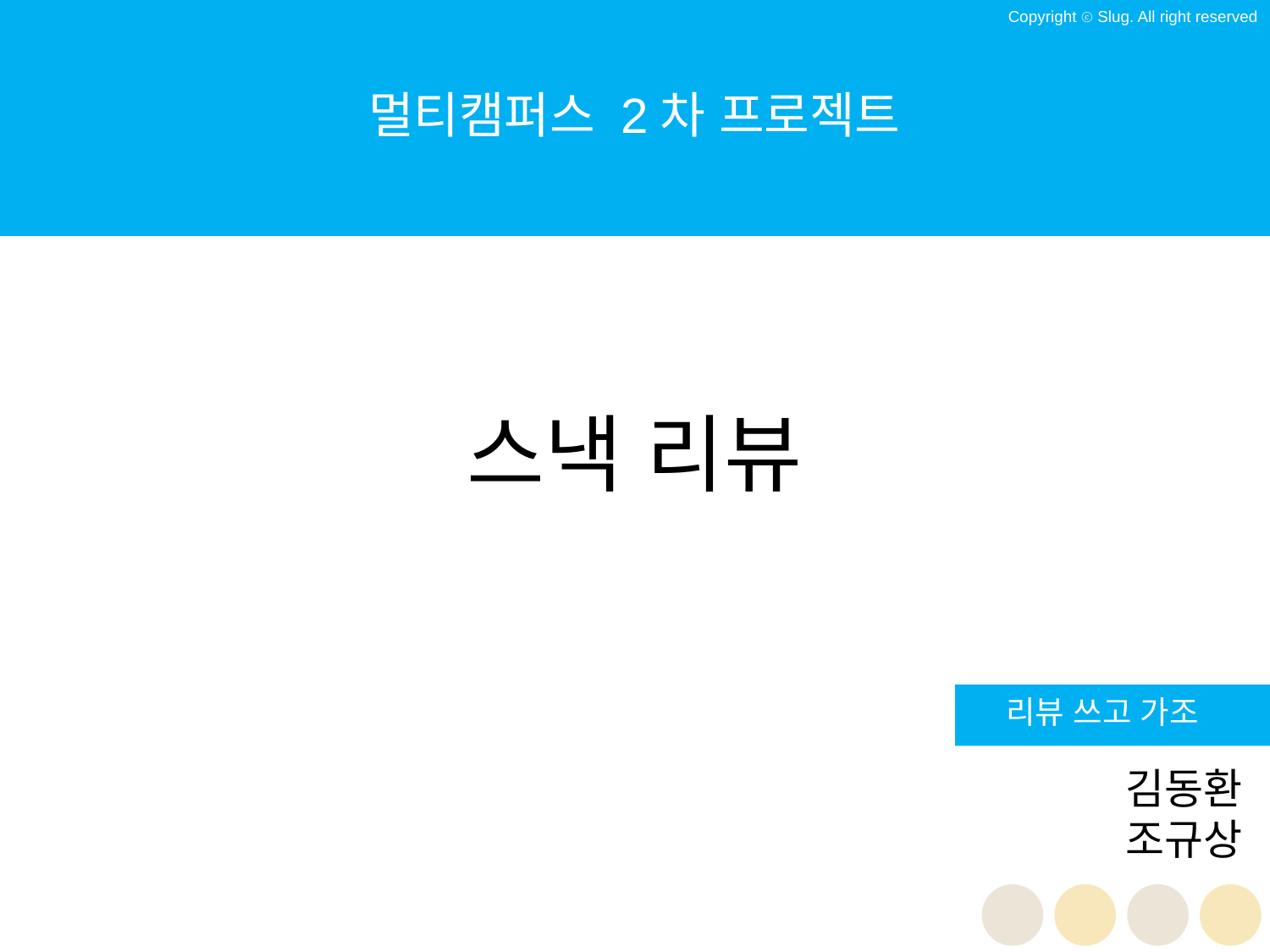

Copyright ⓒ Slug. All right reserved
멀티캠퍼스 2차 프로젝트
스낵 리뷰

리뷰 쓰고 가조
김동환
조규상